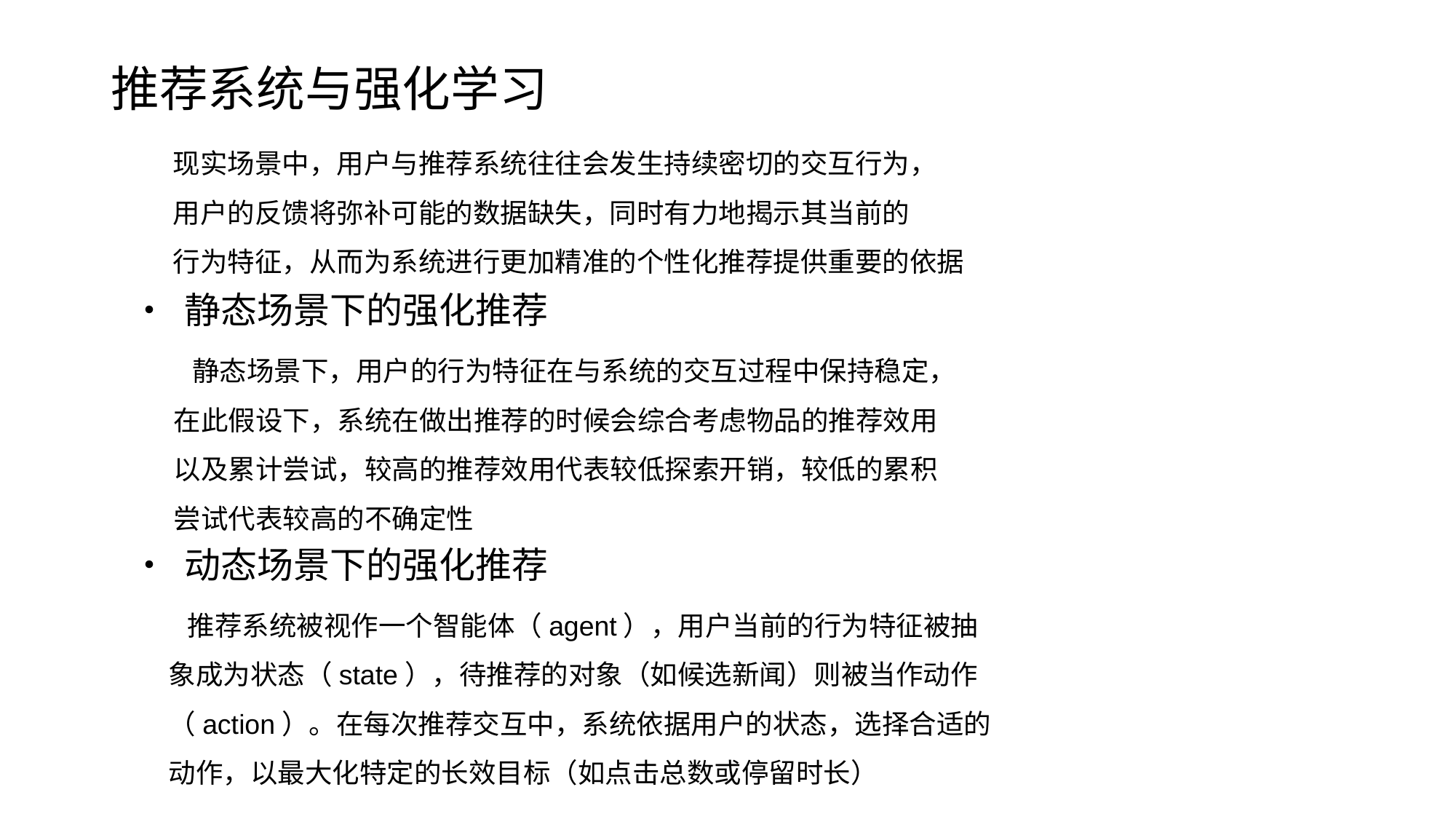

# 推荐系统与强化学习
现实场景中，用户与推荐系统往往会发生持续密切的交互行为，
用户的反馈将弥补可能的数据缺失，同时有力地揭示其当前的
行为特征，从而为系统进行更加精准的个性化推荐提供重要的依据
• 静态场景下的强化推荐
  静态场景下，用户的行为特征在与系统的交互过程中保持稳定，
在此假设下，系统在做出推荐的时候会综合考虑物品的推荐效用
以及累计尝试，较高的推荐效用代表较低探索开销，较低的累积
尝试代表较高的不确定性
• 动态场景下的强化推荐
  推荐系统被视作一个智能体（agent），用户当前的行为特征被抽
象成为状态（state），待推荐的对象（如候选新闻）则被当作动作
（action）。在每次推荐交互中，系统依据用户的状态，选择合适的
动作，以最大化特定的长效目标（如点击总数或停留时长）